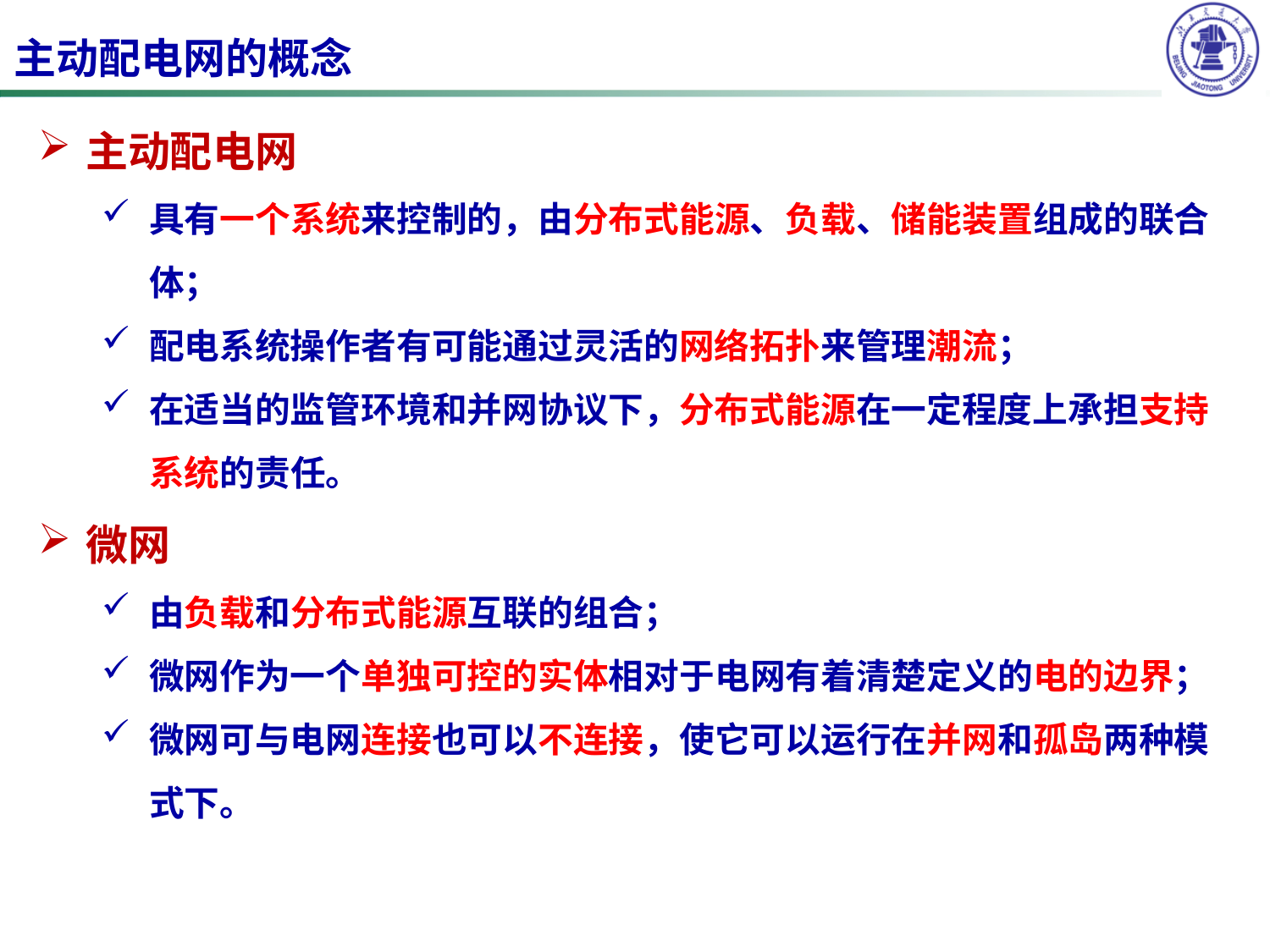

主动配电网的概念
主动配电网
具有一个系统来控制的，由分布式能源、负载、储能装置组成的联合体；
配电系统操作者有可能通过灵活的网络拓扑来管理潮流；
在适当的监管环境和并网协议下，分布式能源在一定程度上承担支持系统的责任。
微网
由负载和分布式能源互联的组合；
微网作为一个单独可控的实体相对于电网有着清楚定义的电的边界；
微网可与电网连接也可以不连接，使它可以运行在并网和孤岛两种模式下。